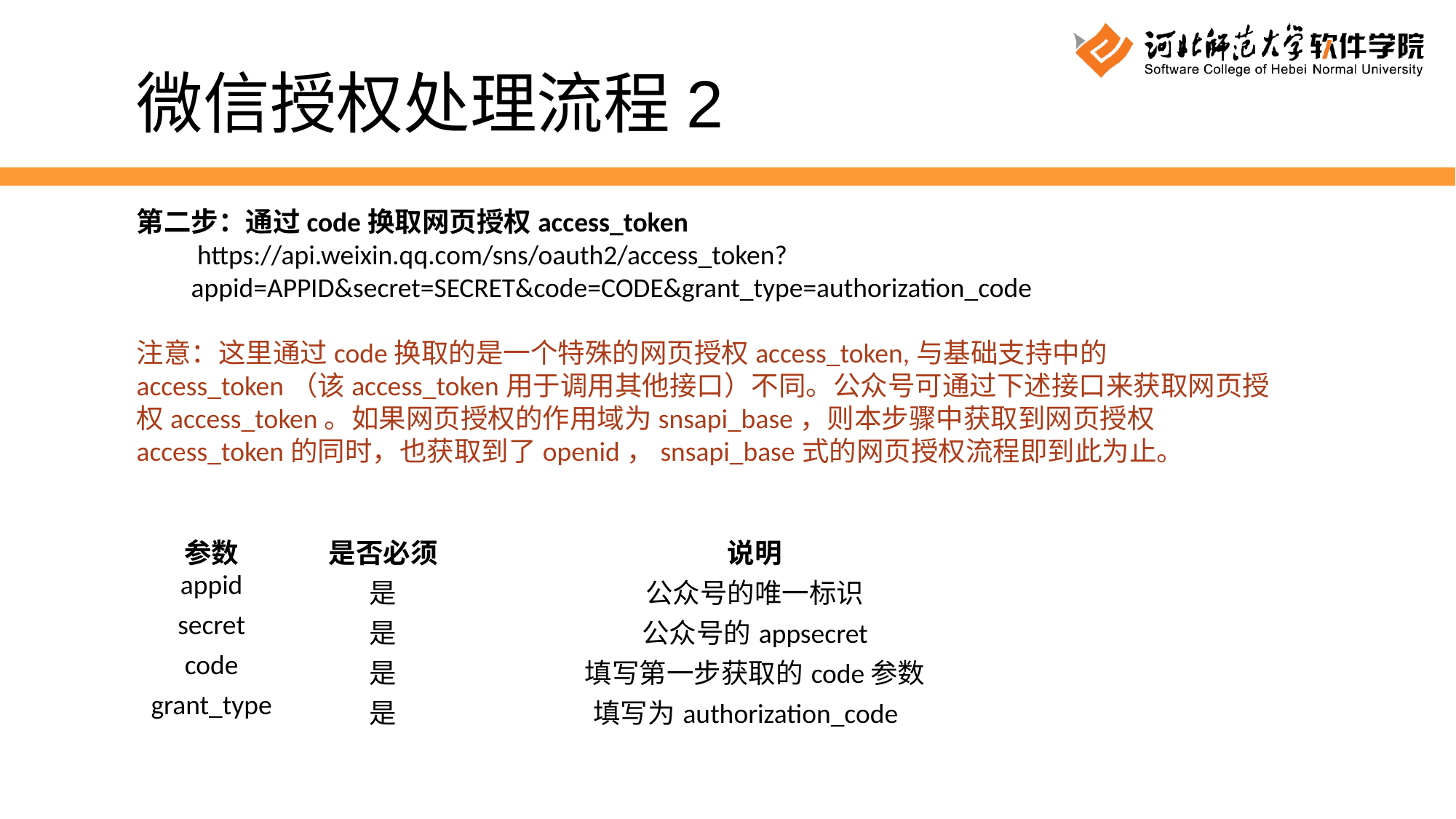

微信授权处理流程2
第二步：通过code换取网页授权access_token
 https://api.weixin.qq.com/sns/oauth2/access_token?appid=APPID&secret=SECRET&code=CODE&grant_type=authorization_code

注意：这里通过code换取的是一个特殊的网页授权access_token,与基础支持中的access_token（该access_token用于调用其他接口）不同。公众号可通过下述接口来获取网页授权access_token。如果网页授权的作用域为snsapi_base，则本步骤中获取到网页授权access_token的同时，也获取到了openid，snsapi_base式的网页授权流程即到此为止。
| 参数 | 是否必须 | 说明 |
| --- | --- | --- |
| appid | 是 | 公众号的唯一标识 |
| secret | 是 | 公众号的appsecret |
| code | 是 | 填写第一步获取的code参数 |
| grant\_type | 是 | 填写为authorization\_code |